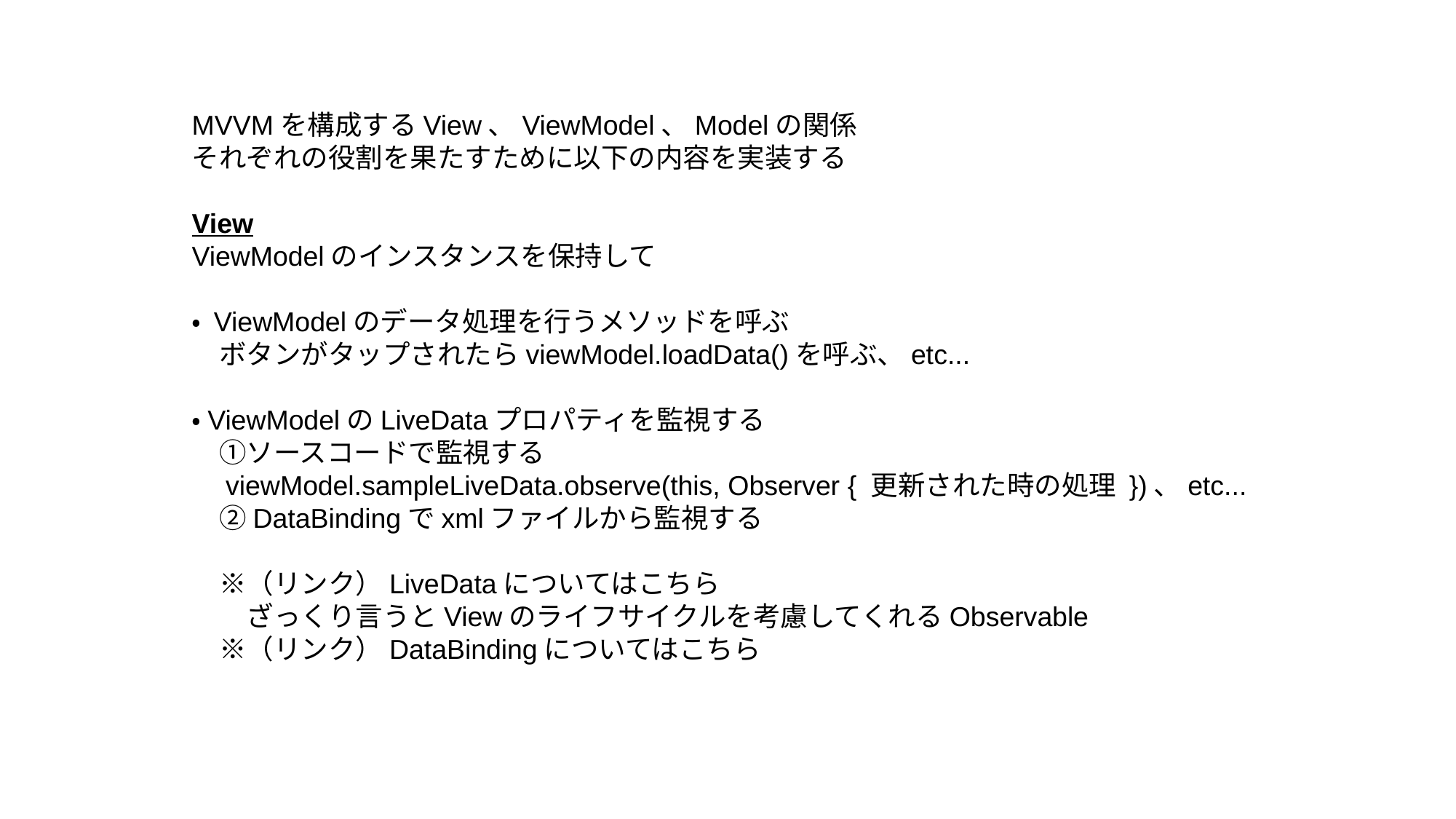

MVVMを構成するView、ViewModel、Modelの関係
それぞれの役割を果たすために以下の内容を実装する

View
ViewModelのインスタンスを保持して

・ ViewModelのデータ処理を行うメソッドを呼ぶ
　ボタンがタップされたらviewModel.loadData()を呼ぶ、etc...

・ViewModelのLiveDataプロパティを監視する
　①ソースコードで監視する
　viewModel.sampleLiveData.observe(this, Observer { 更新された時の処理 })、etc...
　②DataBindingでxmlファイルから監視する

　※（リンク）LiveDataについてはこちら
　　ざっくり言うとViewのライフサイクルを考慮してくれるObservable
　※（リンク）DataBindingについてはこちら